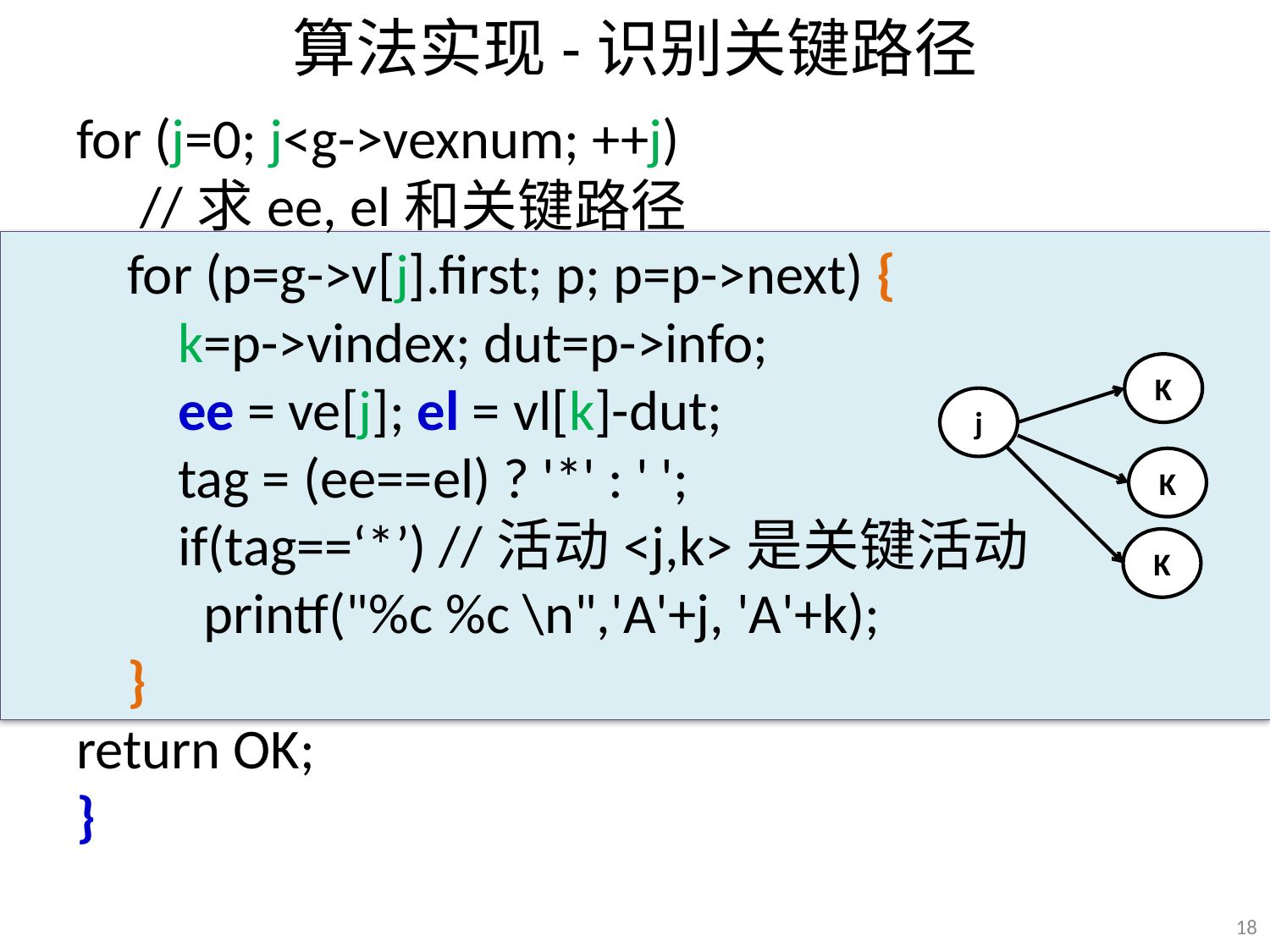

# 算法实现-识别关键路径
for (j=0; j<g->vexnum; ++j)
     //求ee, el和关键路径
    for (p=g->v[j].first; p; p=p->next) {
        k=p->vindex; dut=p->info;
        ee = ve[j]; el = vl[k]-dut;
        tag = (ee==el) ? '*' : ' ';
        if(tag==‘*’) //活动<j,k>是关键活动
	printf("%c %c \n",'A'+j, 'A'+k);
    }
return OK;
}

K
j
K
K
18